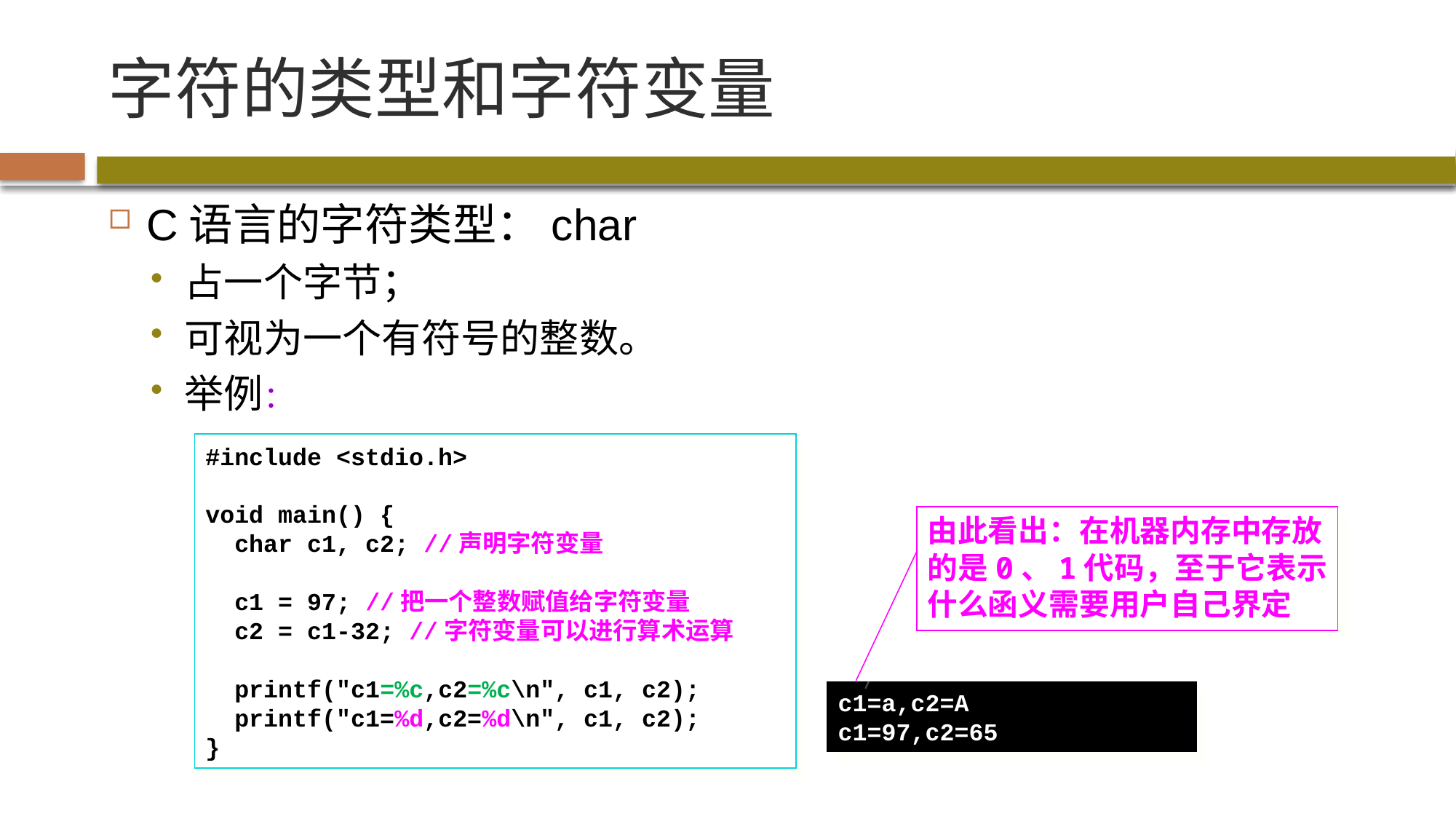

# 字符的类型和字符变量
C语言的字符类型：char
占一个字节；
可视为一个有符号的整数。
举例：
#include <stdio.h>

void main() {
  char c1, c2; //声明字符变量

  c1 = 97; //把一个整数赋值给字符变量
  c2 = c1-32; //字符变量可以进行算术运算

  printf("c1=%c,c2=%c\n", c1, c2);
  printf("c1=%d,c2=%d\n", c1, c2);
}
由此看出：在机器内存中存放的是0、1代码，至于它表示什么函义需要用户自己界定
c1=a,c2=A
c1=97,c2=65